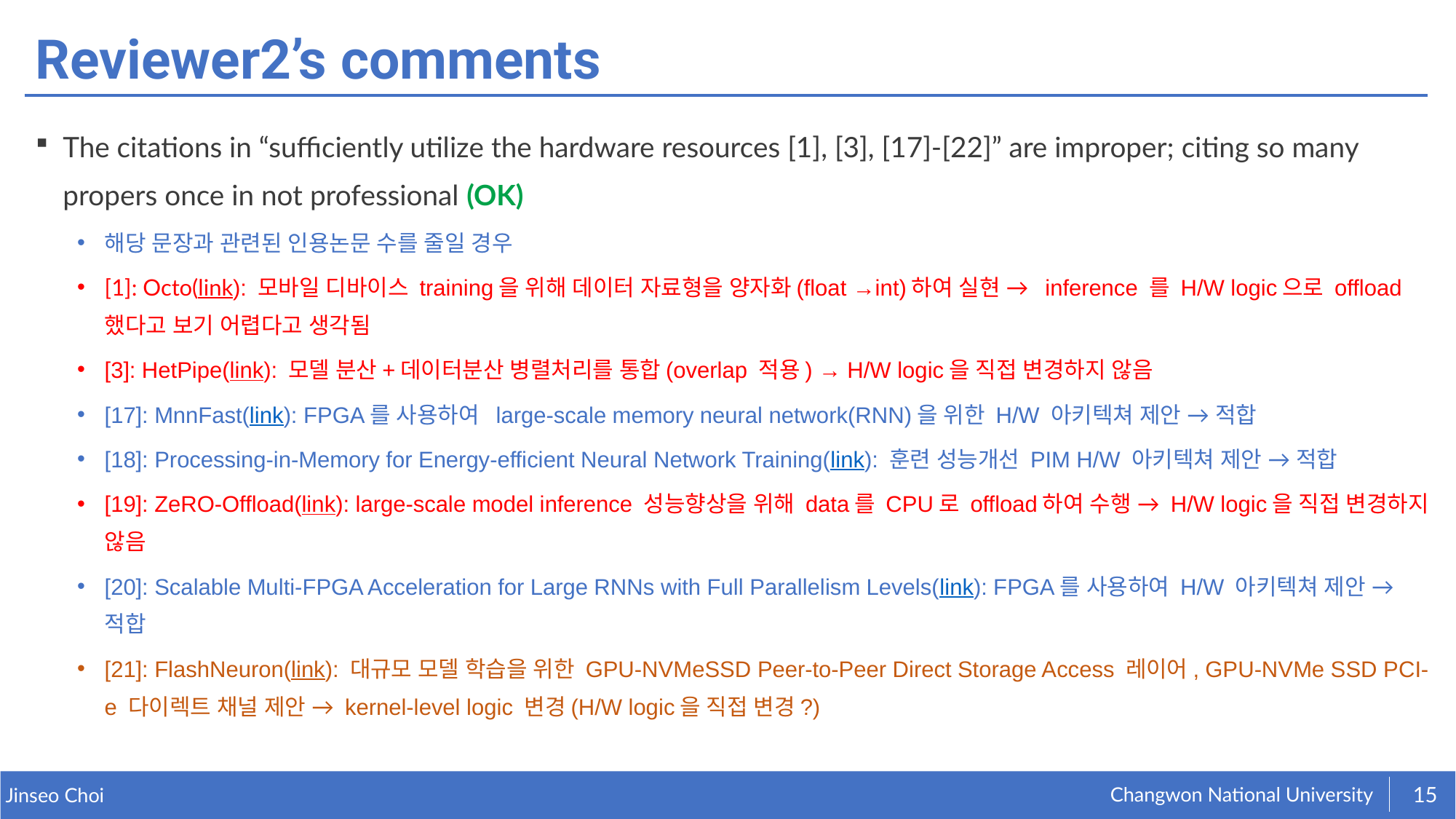

# Reviewer2’s comments
The citations in “sufficiently utilize the hardware resources [1], [3], [17]-[22]” are improper; citing so many propers once in not professional (OK)
해당 문장과 관련된 인용논문 수를 줄일 경우
[1]: Octo(link): 모바일 디바이스 training을 위해 데이터 자료형을 양자화(float →int)하여 실현 →  inference 를 H/W logic으로 offload 했다고 보기 어렵다고 생각됨
[3]: HetPipe(link): 모델 분산+데이터분산 병렬처리를 통합(overlap 적용) → H/W logic을 직접 변경하지 않음
[17]: MnnFast(link): FPGA를 사용하여  large-scale memory neural network(RNN)을 위한 H/W 아키텍쳐 제안 → 적합
[18]: Processing-in-Memory for Energy-efficient Neural Network Training(link): 훈련 성능개선 PIM H/W 아키텍쳐 제안 → 적합
[19]: ZeRO-Offload(link): large-scale model inference 성능향상을 위해 data를 CPU로 offload하여 수행 → H/W logic을 직접 변경하지 않음
[20]: Scalable Multi-FPGA Acceleration for Large RNNs with Full Parallelism Levels(link): FPGA를 사용하여 H/W 아키텍쳐 제안 → 적합
[21]: FlashNeuron(link): 대규모 모델 학습을 위한 GPU-NVMeSSD Peer-to-Peer Direct Storage Access 레이어, GPU-NVMe SSD PCI-e 다이렉트 채널 제안 → kernel-level logic 변경(H/W logic을 직접 변경?)

15